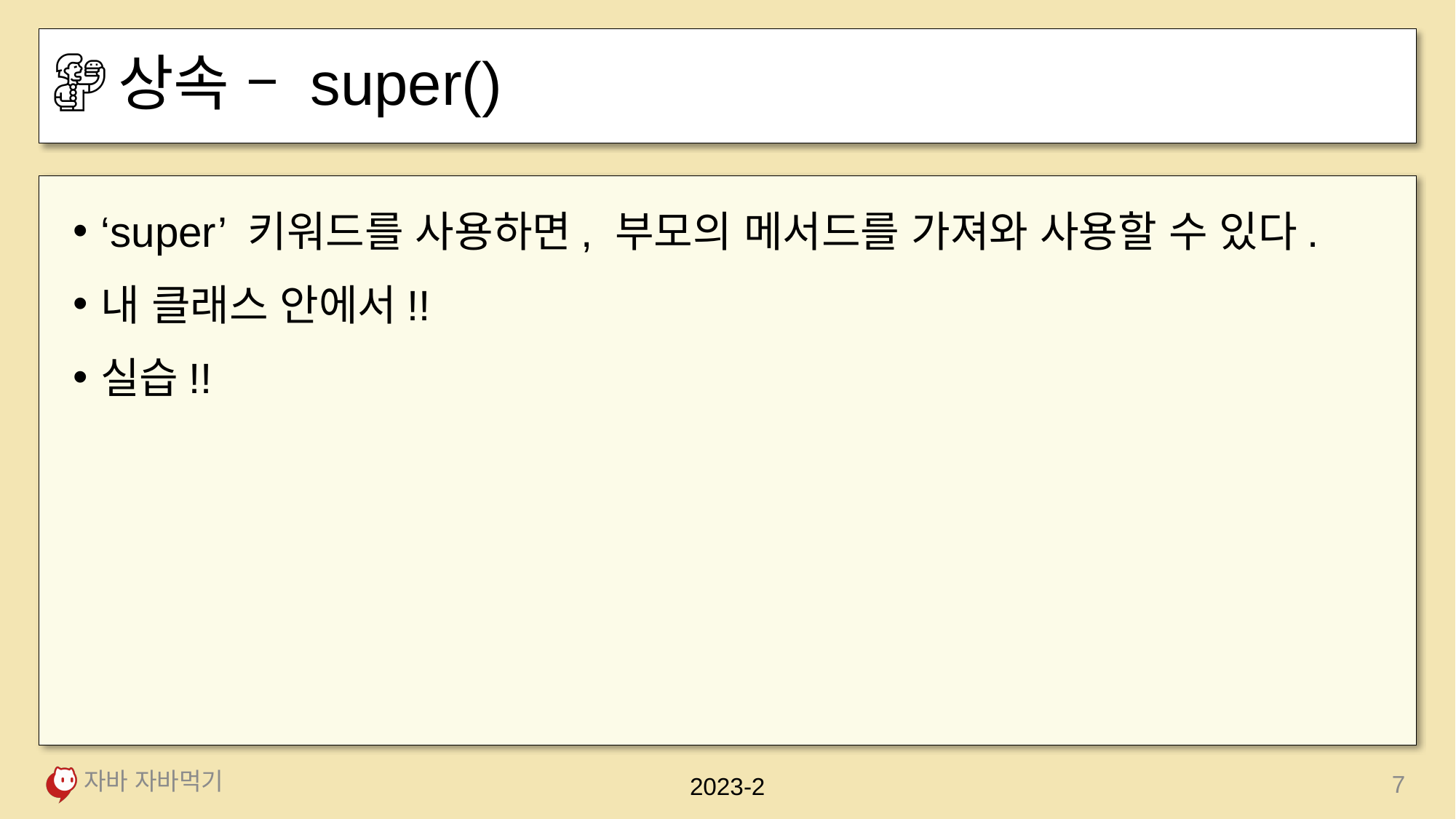

# 상속 – super()
‘super’ 키워드를 사용하면, 부모의 메서드를 가져와 사용할 수 있다.
내 클래스 안에서!!
실습!!
자바 자바먹기
7